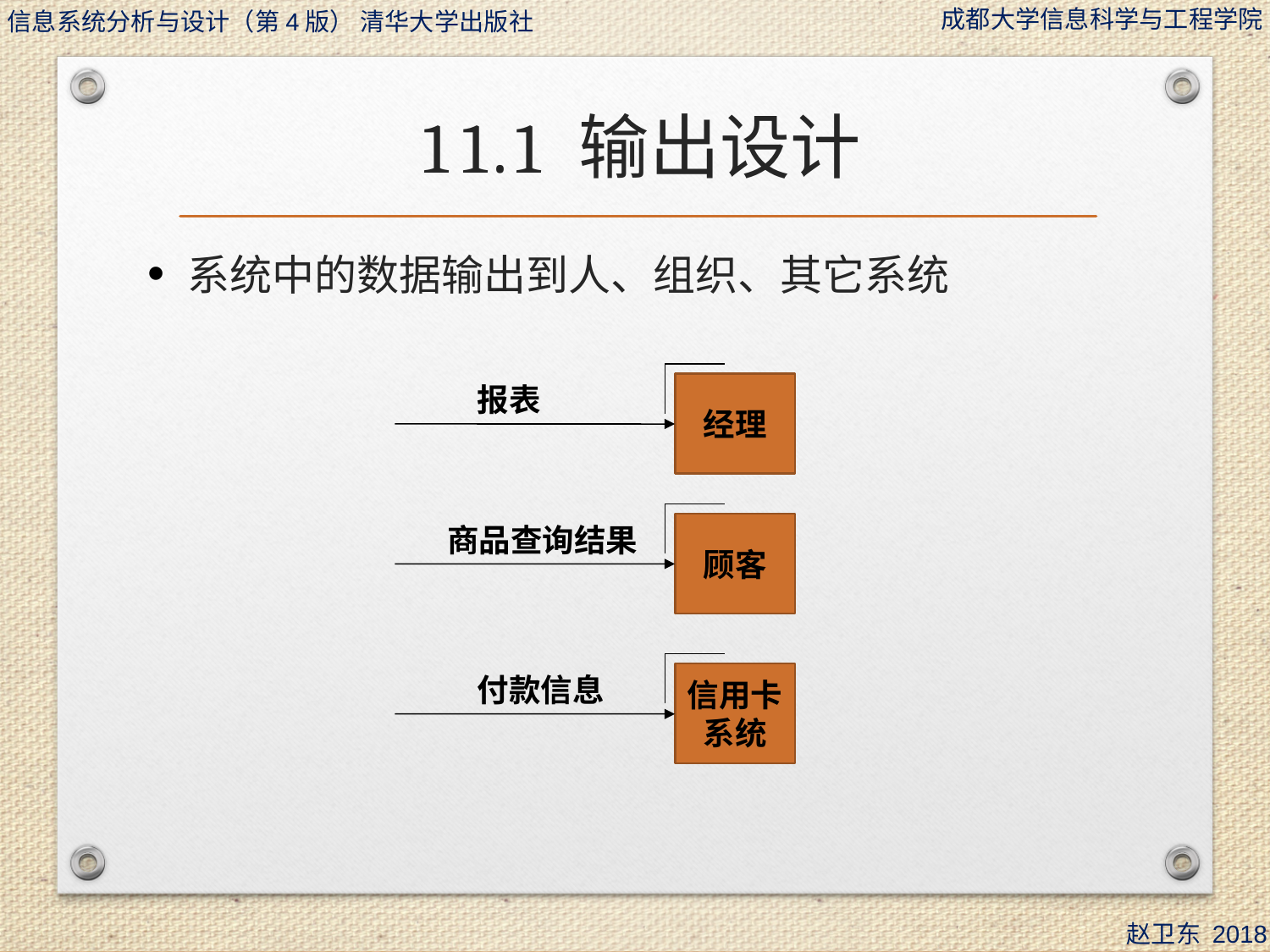

# 11.1 输出设计
系统中的数据输出到人、组织、其它系统

经理
报表

顾客
商品查询结果

信用卡
系统
付款信息